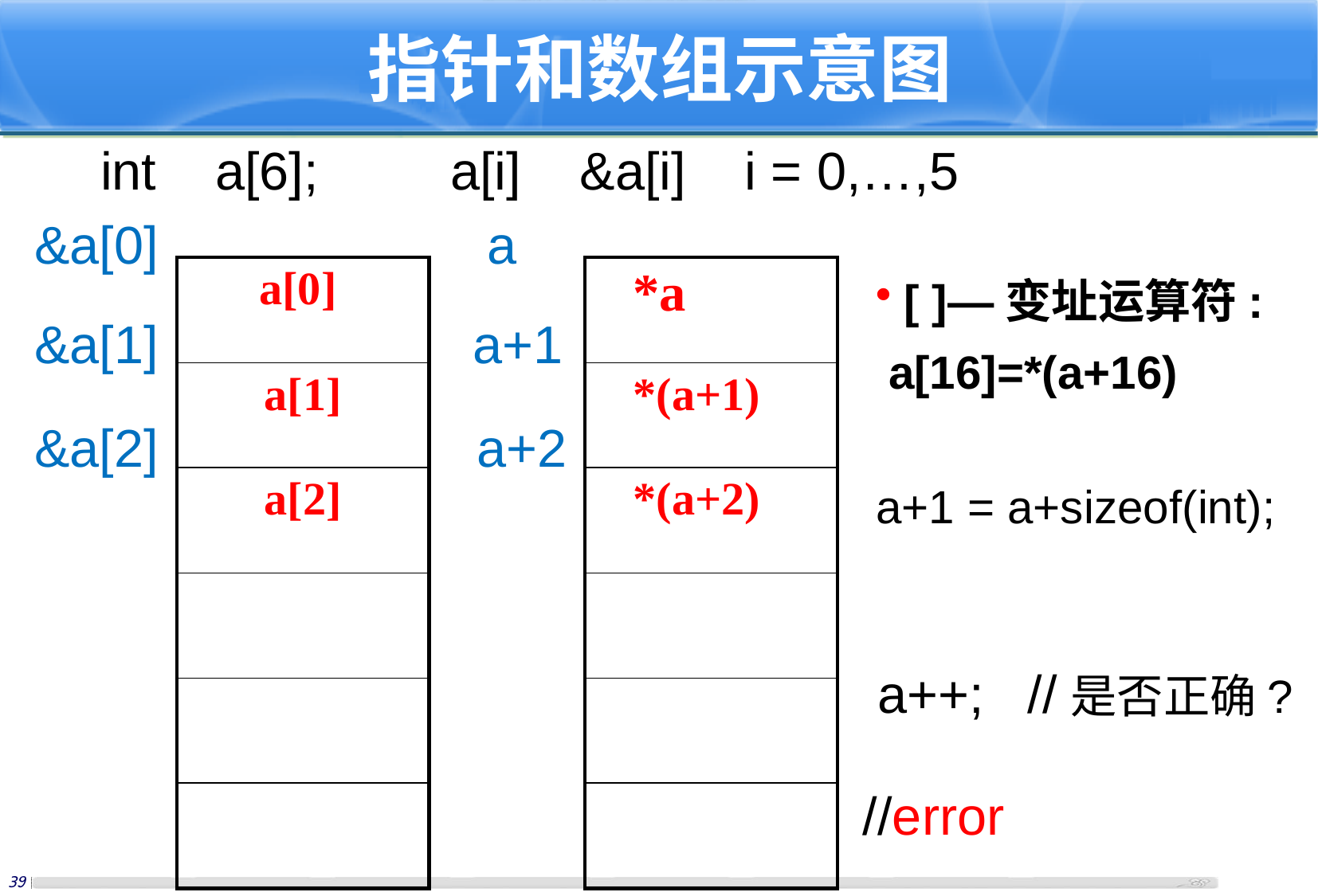

指针和数组示意图
int    a[6];         a[i]    &a[i]    i = 0,…,5
&a[0]
a
| a[0] |
| --- |
| a[1] |
| a[2] |
|  |
|  |
|  |
| \*a |
| --- |
| \*(a+1) |
| \*(a+2) |
|  |
|  |
|  |
[ ]—变址运算符:
 a[16]=*(a+16)
&a[1]
a+1
&a[2]
a+2
 a+1 = a+sizeof(int);
 a++;   //是否正确?
//error